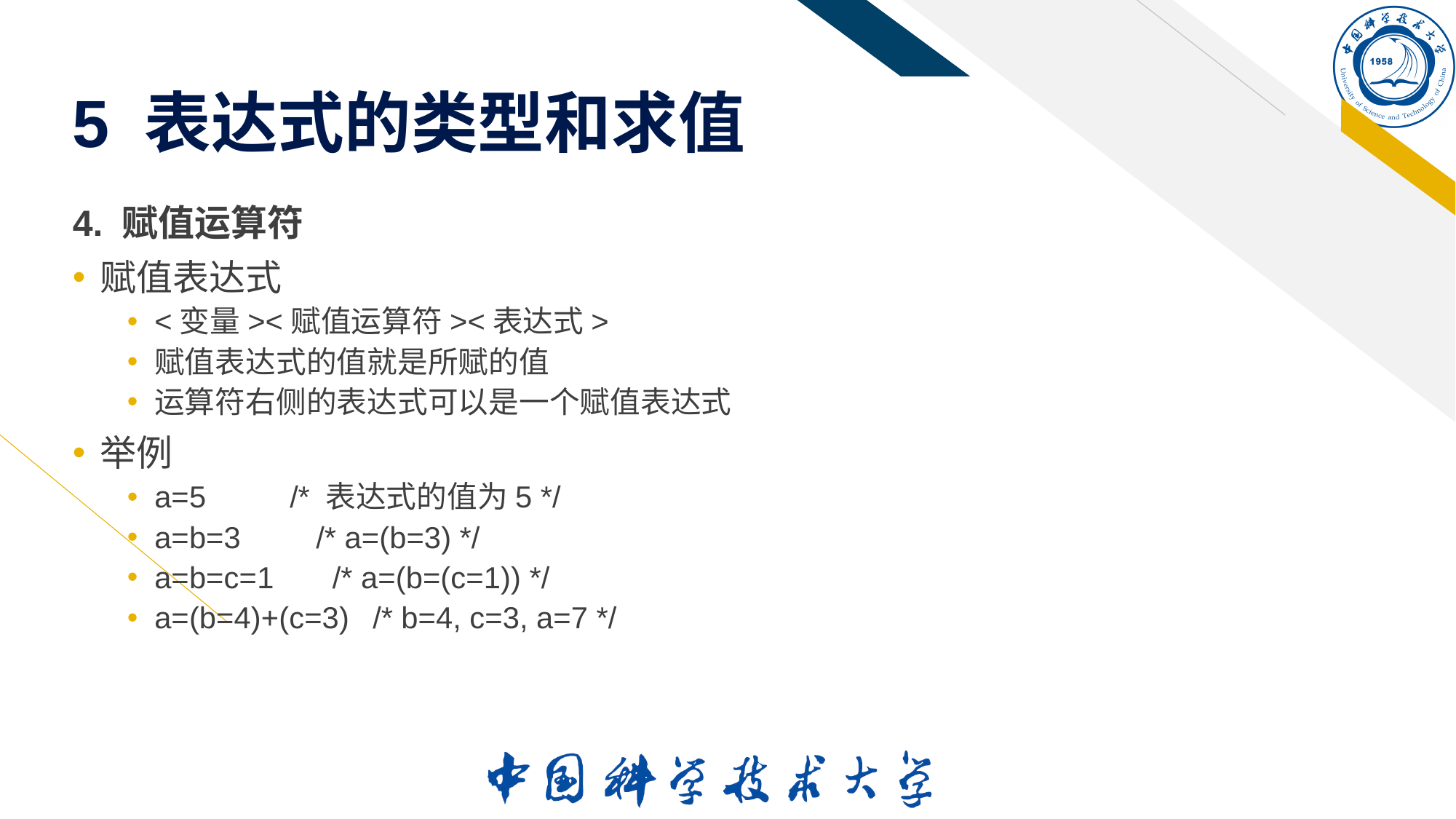

# 5 表达式的类型和求值
4. 赋值运算符
赋值表达式
<变量><赋值运算符><表达式>
赋值表达式的值就是所赋的值
运算符右侧的表达式可以是一个赋值表达式
举例
a=5          /* 表达式的值为5 */
a=b=3         /* a=(b=3) */
a=b=c=1       /* a=(b=(c=1)) */
a=(b=4)+(c=3) 	/* b=4, c=3, a=7 */